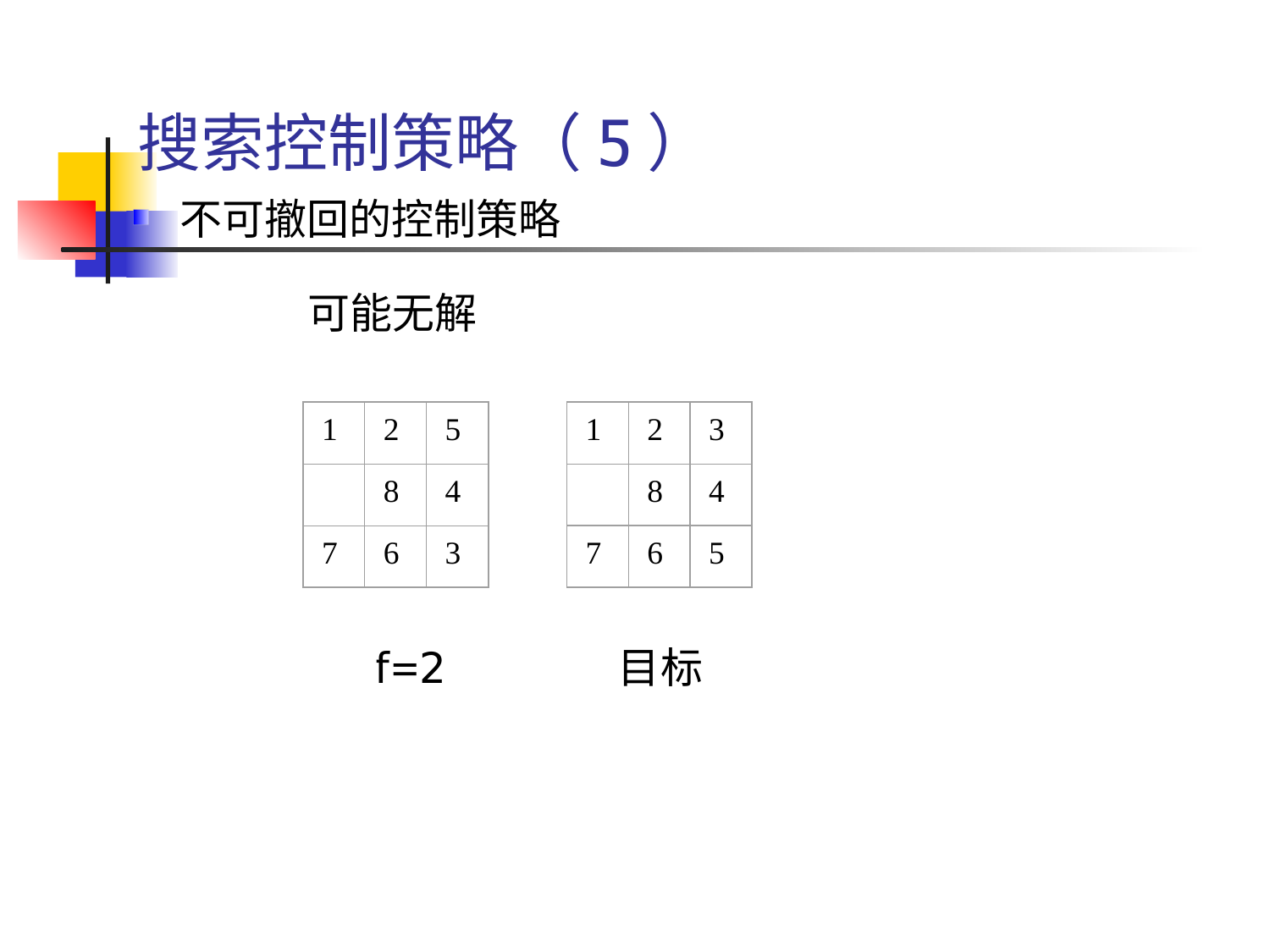

# 搜索控制策略（5）
不可撤回的控制策略
可能无解

1

2

5

8

4

7

6

3

1

2

3

8

4

7

6

5

f=2
目标